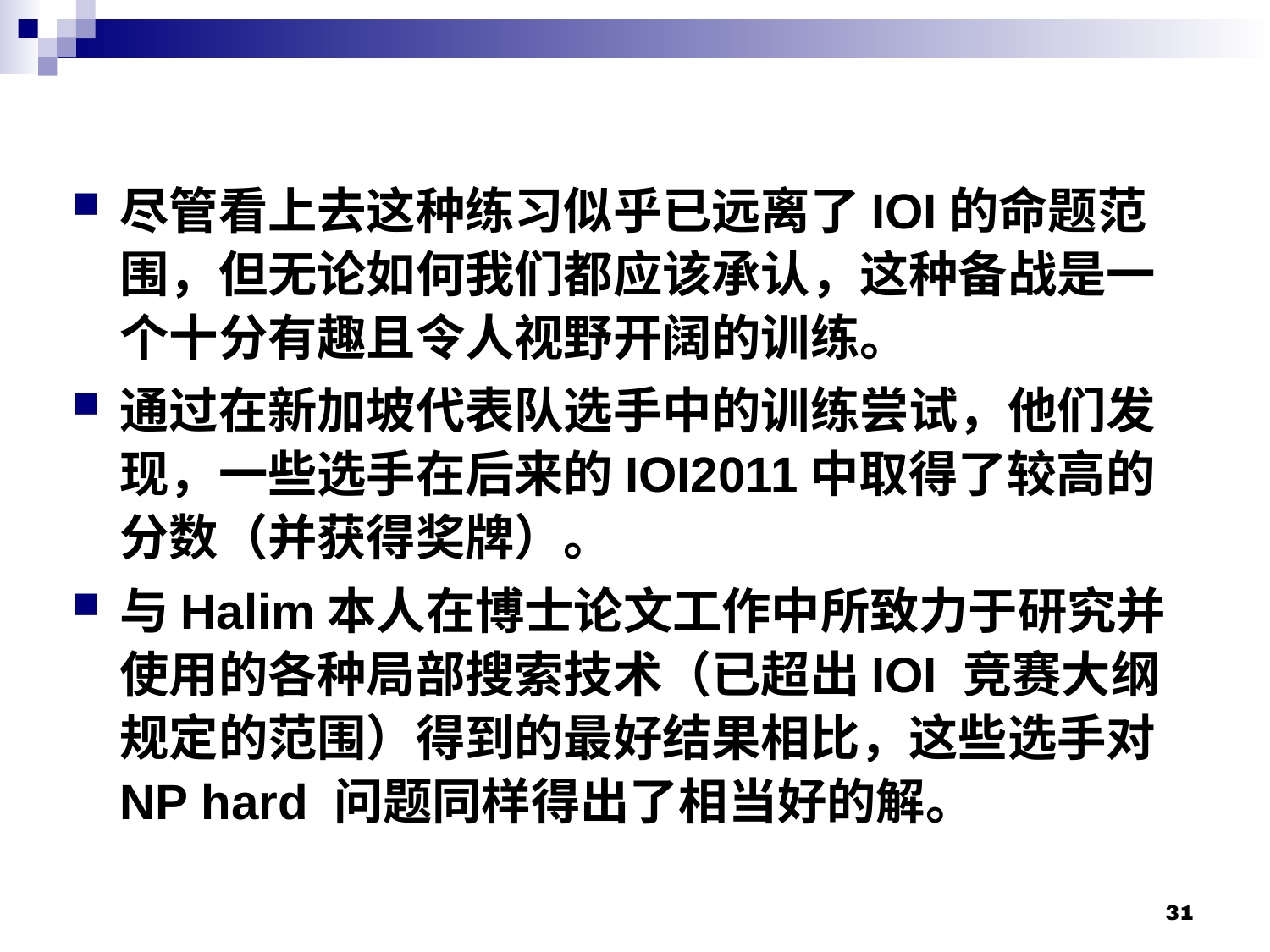

#
尽管看上去这种练习似乎已远离了IOI的命题范围，但无论如何我们都应该承认，这种备战是一个十分有趣且令人视野开阔的训练。
通过在新加坡代表队选手中的训练尝试，他们发现，一些选手在后来的IOI2011中取得了较高的分数（并获得奖牌）。
与Halim本人在博士论文工作中所致力于研究并使用的各种局部搜索技术（已超出IOI 竞赛大纲规定的范围）得到的最好结果相比，这些选手对NP hard 问题同样得出了相当好的解。
31